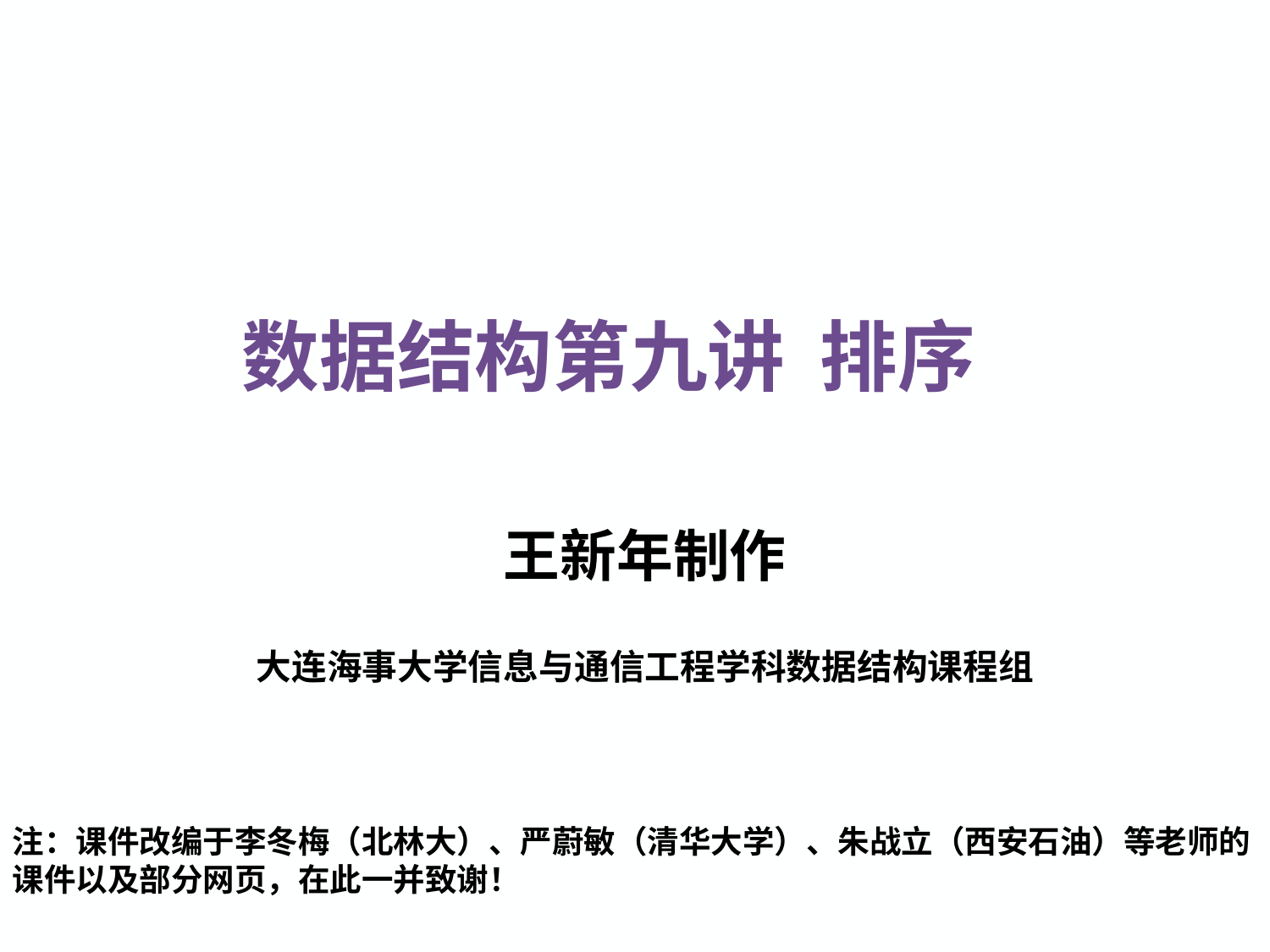

数据结构第九讲  排序
王新年制作

大连海事大学信息与通信工程学科数据结构课程组

注：课件改编于李冬梅（北林大）、严蔚敏（清华大学）、朱战立（西安石油）等老师的课件以及部分网页，在此一并致谢！